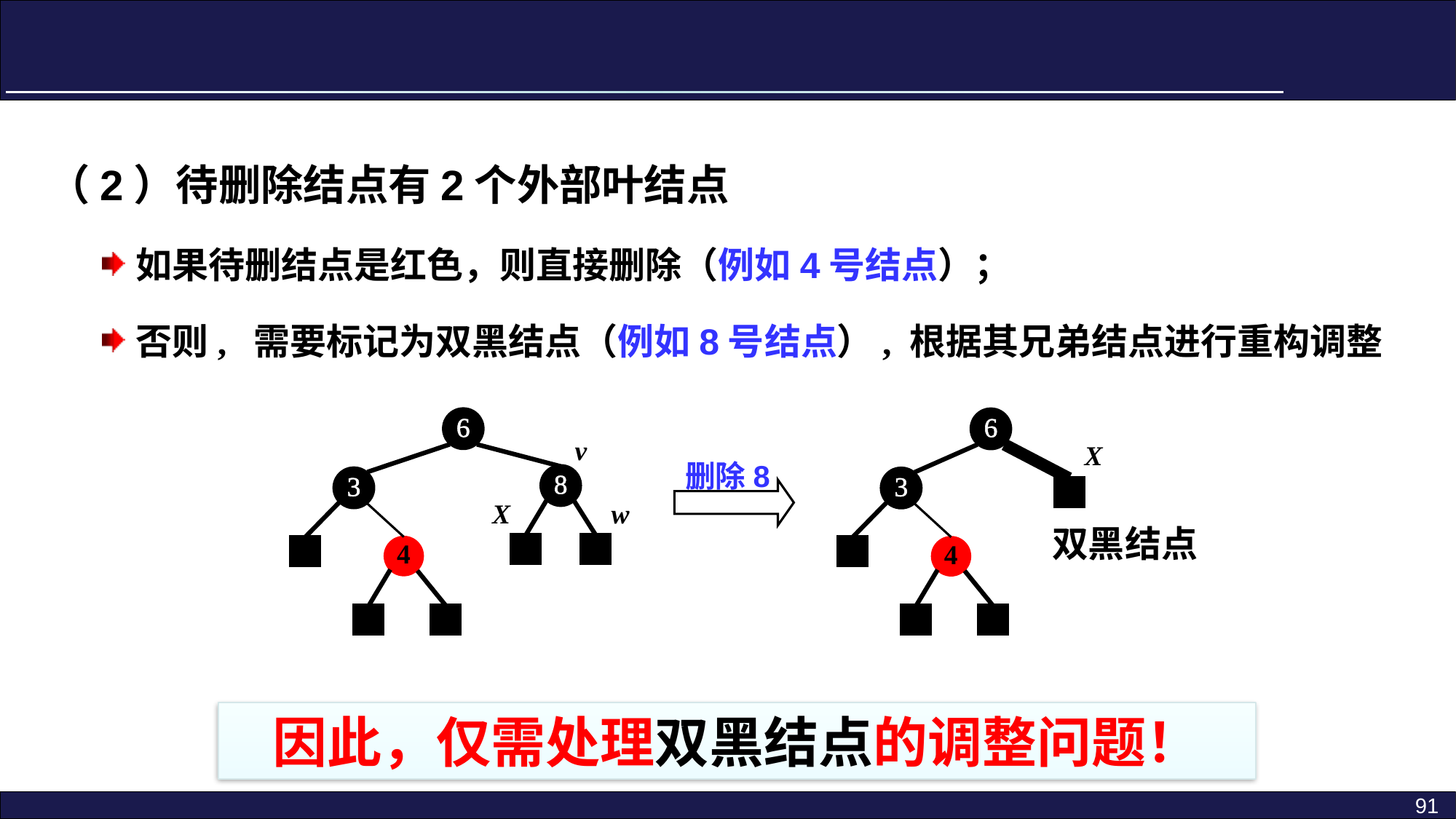

（2）待删除结点有2个外部叶结点
如果待删结点是红色，则直接删除（例如4号结点）；
否则,  需要标记为双黑结点（例如8号结点）, 根据其兄弟结点进行重构调整

6
6
X
3

4

v
删除8
8
3

X
w
双黑结点

4

因此，仅需处理双黑结点的调整问题！
91